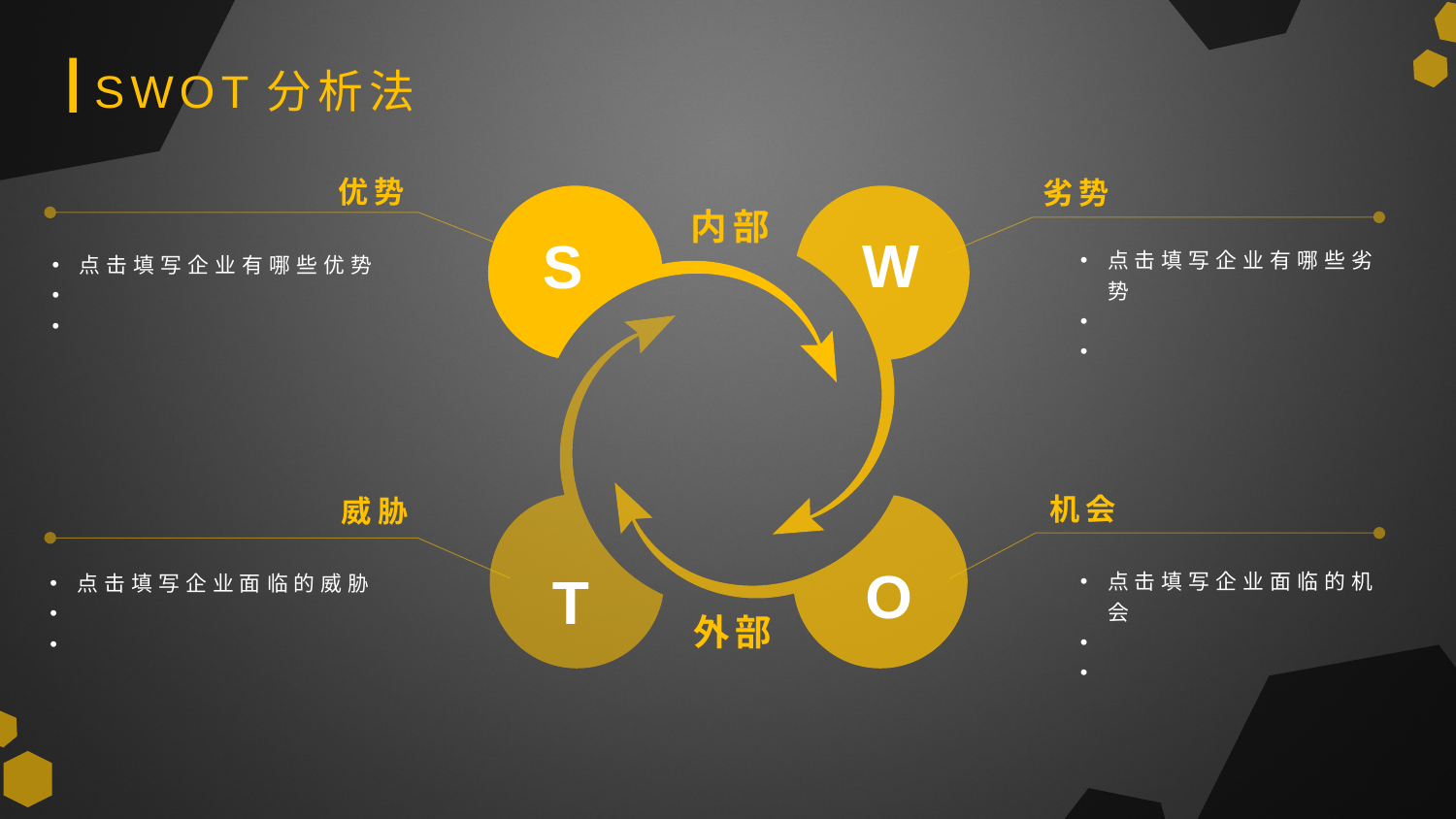

SWOT分析法

优势
劣势

S

W

T

O
机会
威胁

内部
点击填写企业有哪些劣势

点击填写企业有哪些优势

点击填写企业面临的机会

点击填写企业面临的威胁

外部